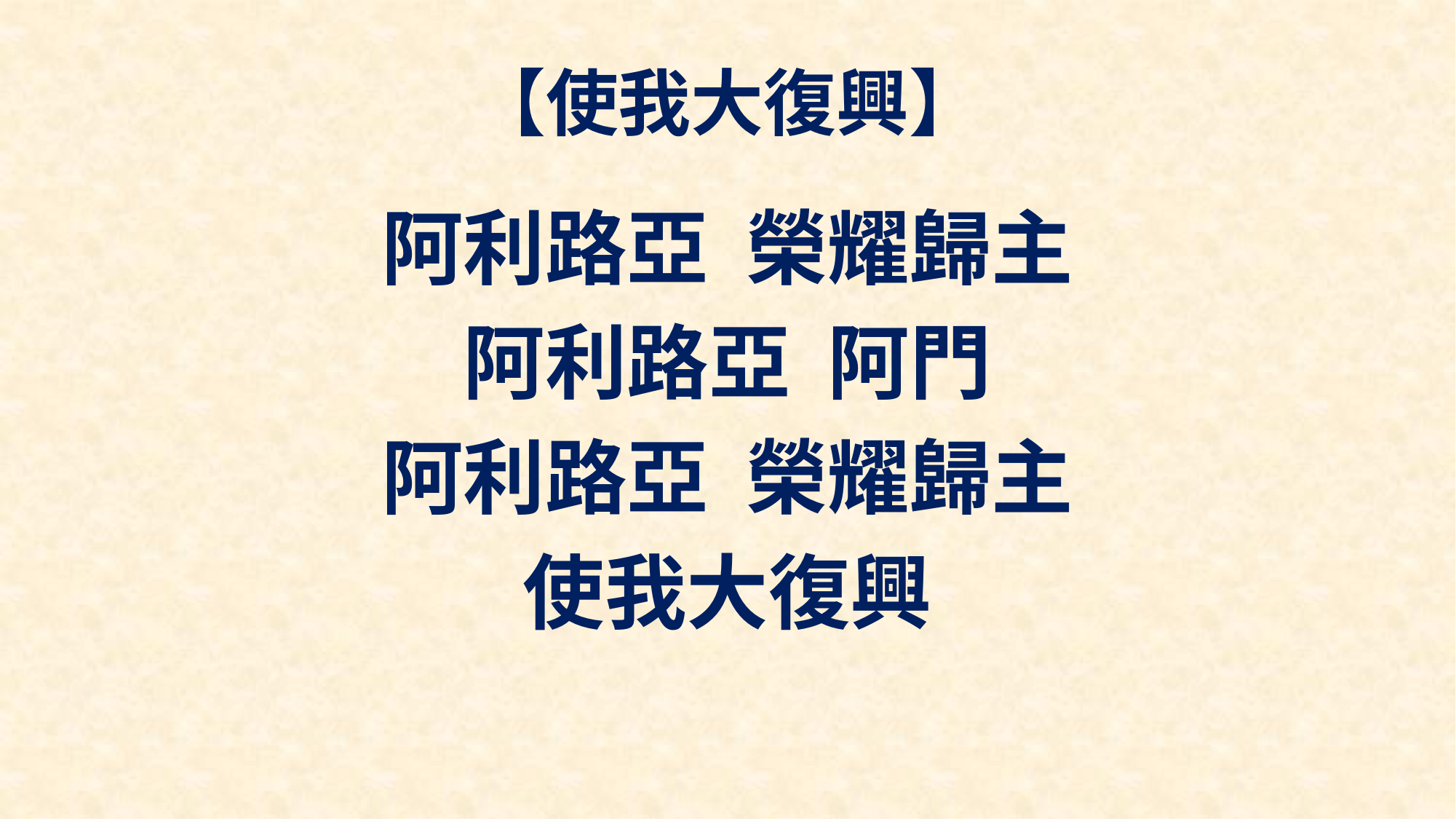

# 【使我大復興】
阿利路亞  榮耀歸主
阿利路亞  阿門
阿利路亞  榮耀歸主
使我大復興